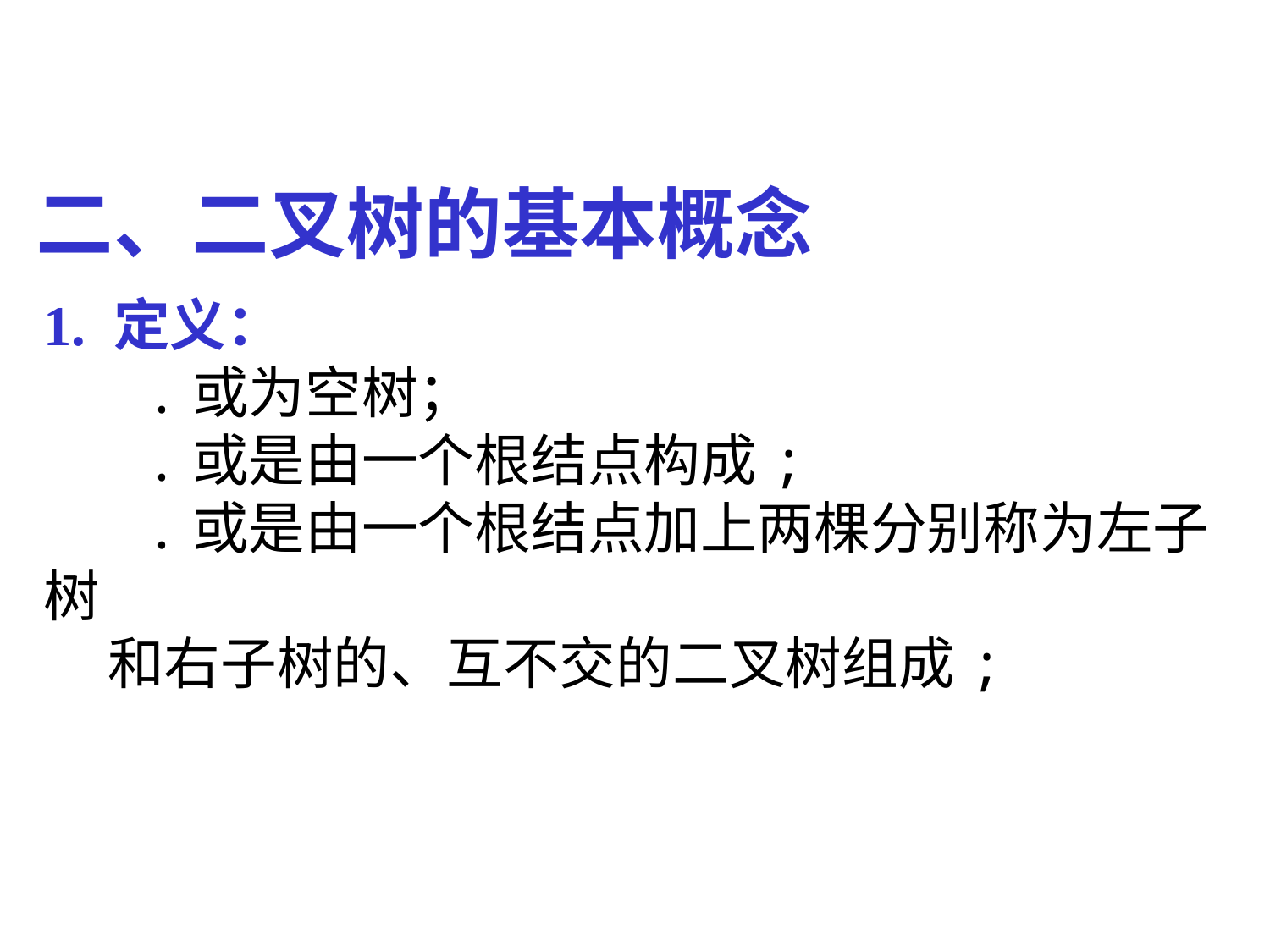

二、二叉树的基本概念
1. 定义：
   .或为空树；
   .或是由一个根结点构成;
   .或是由一个根结点加上两棵分别称为左子树
    和右子树的、互不交的二叉树组成;